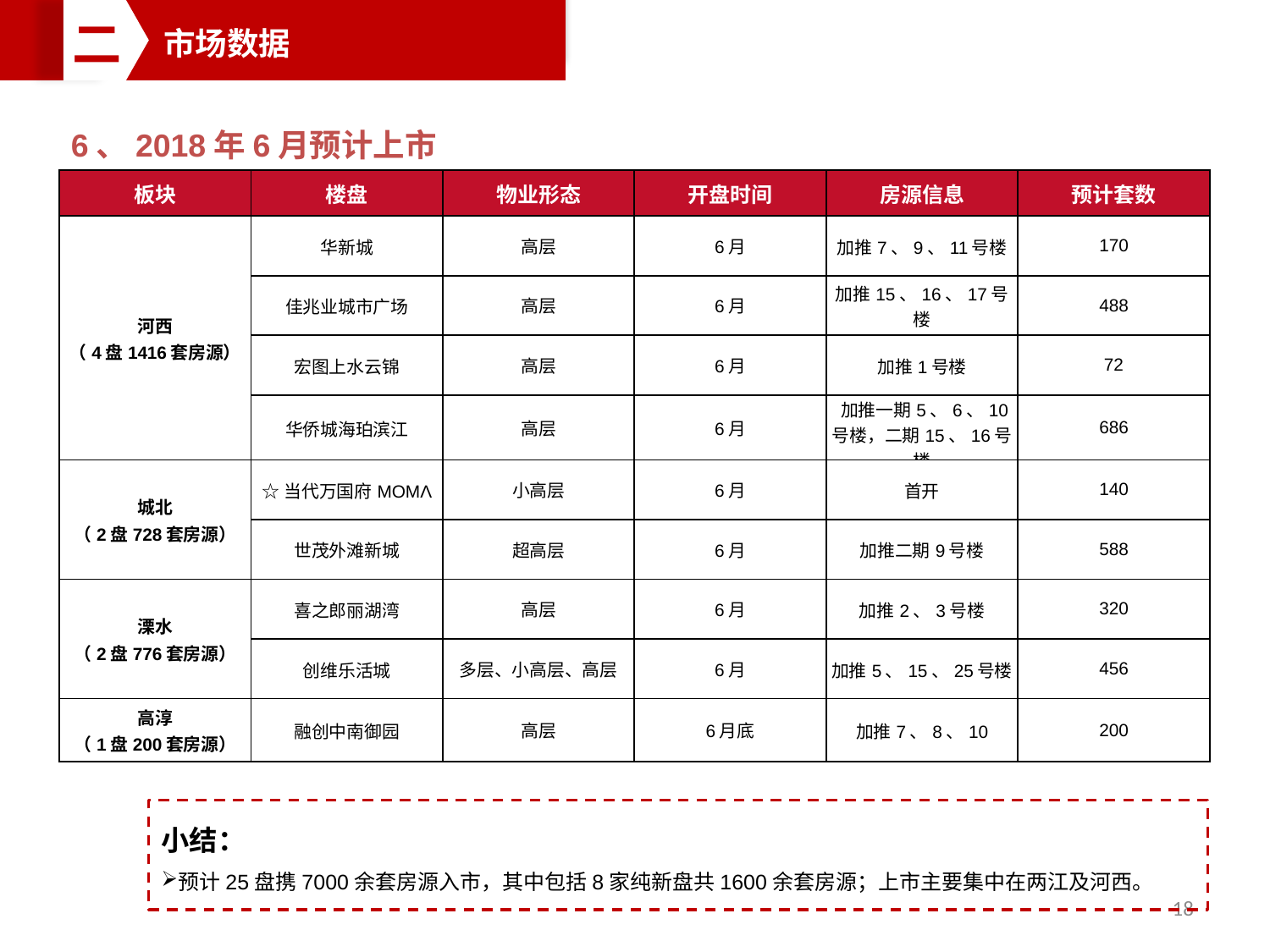

市场数据
二
6、2018年6月预计上市
| 板块 | 楼盘 | 物业形态 | 开盘时间 | 房源信息 | 预计套数 |
| --- | --- | --- | --- | --- | --- |
| 河西 （4盘1416套房源） | 华新城 | 高层 | 6月 | 加推7、9、11号楼 | 170 |
|  | 佳兆业城市广场 | 高层 | 6月 | 加推15、16、17号楼 | 488 |
|  | 宏图上水云锦 | 高层 | 6月 | 加推1号楼 | 72 |
|  | 华侨城海珀滨江 | 高层 | 6月 | 加推一期5、6、10号楼，二期15、16号楼 | 686 |
| 城北 （2盘728套房源） | ☆当代万国府ΜΟΜΛ | 小高层 | 6月 | 首开 | 140 |
|  | 世茂外滩新城 | 超高层 | 6月 | 加推二期9号楼 | 588 |
| 溧水 （2盘776套房源） | 喜之郎丽湖湾 | 高层 | 6月 | 加推2、3号楼 | 320 |
|  | 创维乐活城 | 多层、小高层、高层 | 6月 | 加推5、15、25号楼 | 456 |
| 高淳 （1盘200套房源） | 融创中南御园 | 高层 | 6月底 | 加推7、8、10 | 200 |
小结：
预计25盘携7000余套房源入市，其中包括8家纯新盘共1600余套房源；上市主要集中在两江及河西。
18